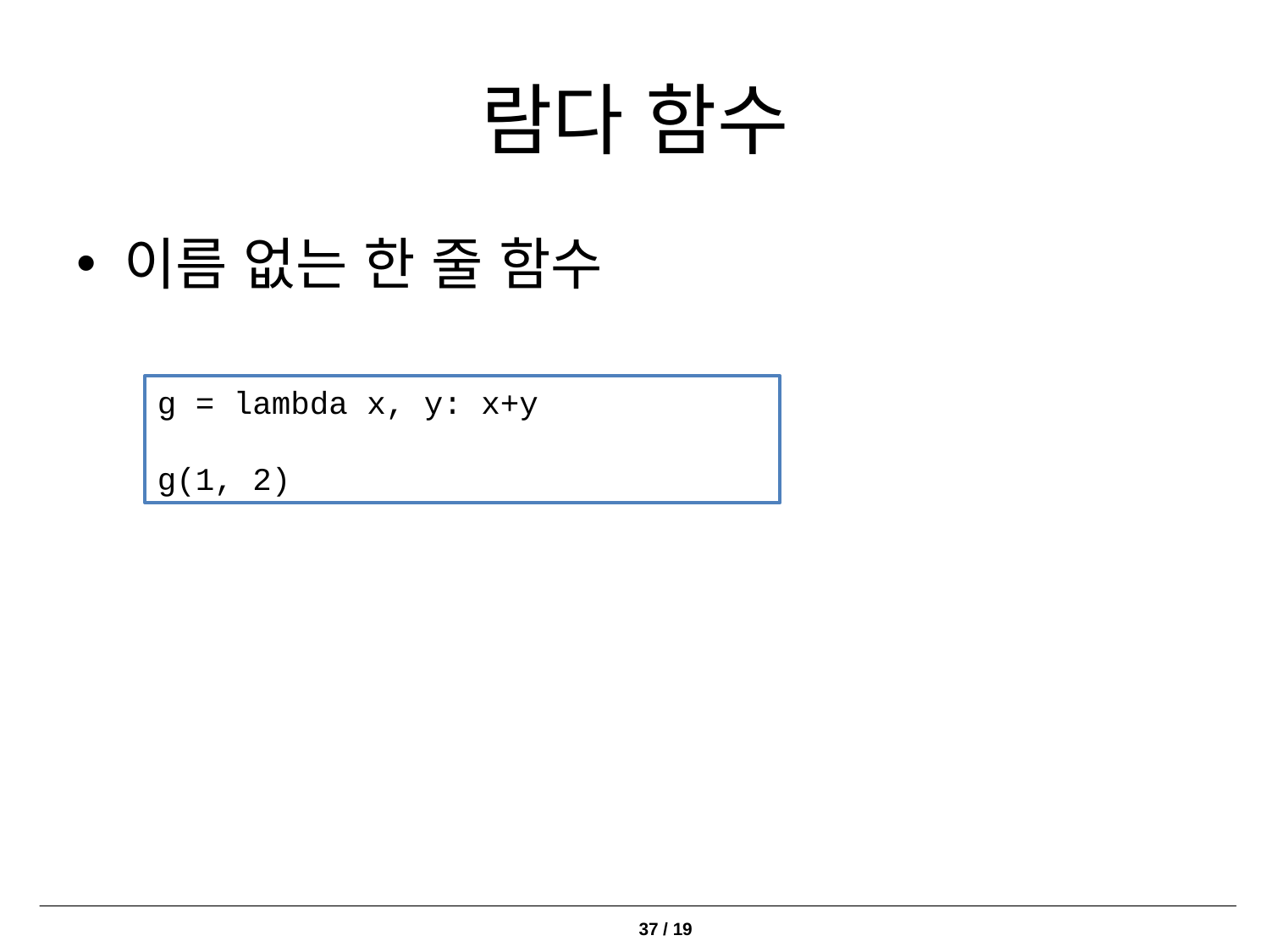

# 람다 함수
이름 없는 한 줄 함수
g = lambda x, y: x+y

g(1, 2)